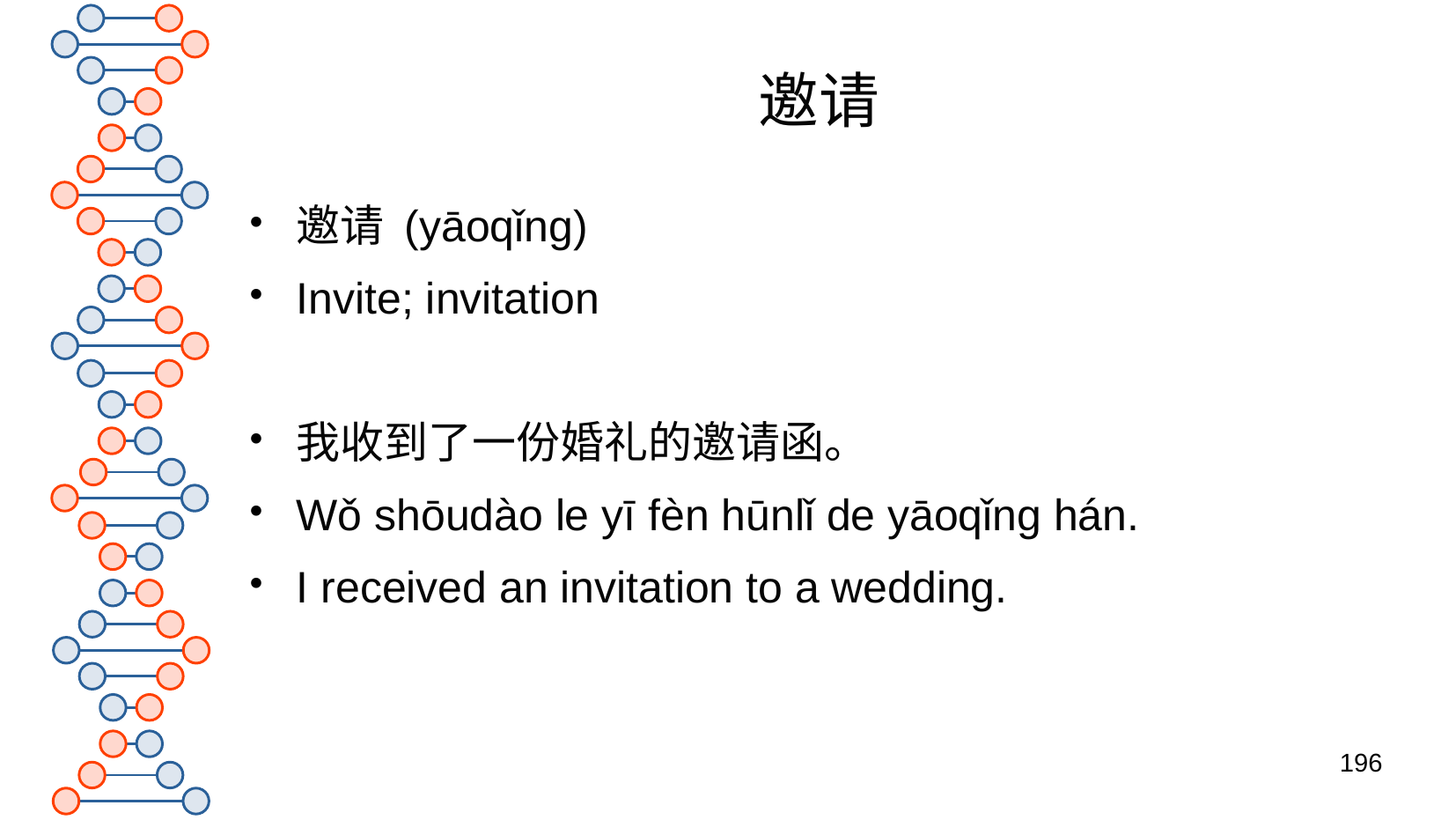

# 邀请
邀请 (yāoqǐng)
Invite; invitation

我收到了一份婚礼的邀请函。
Wǒ shōudào le yī fèn hūnlǐ de yāoqǐng hán.
I received an invitation to a wedding.

196